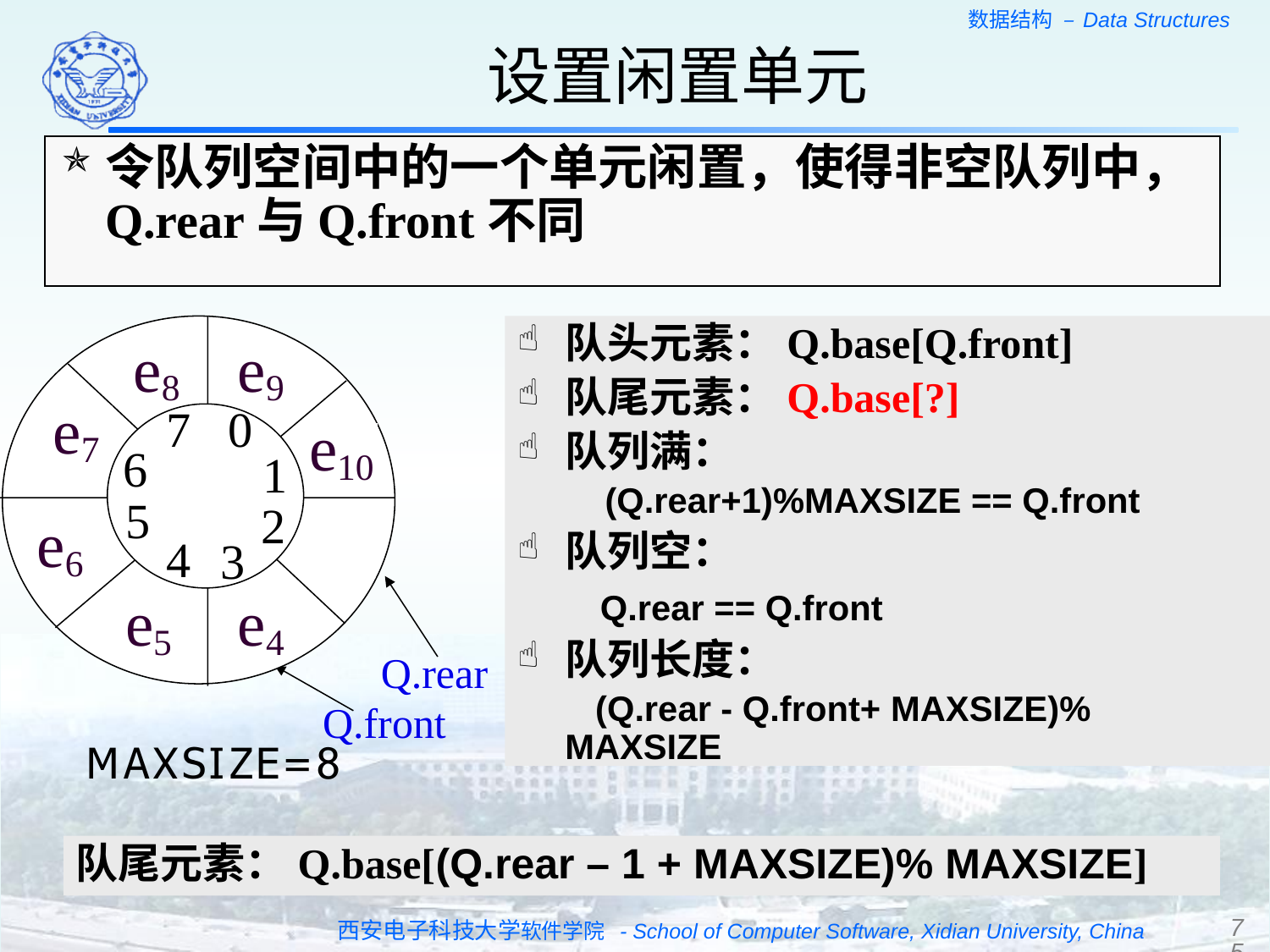

设置闲置单元
令队列空间中的一个单元闲置，使得非空队列中，Q.rear与Q.front不同

e8
e9

e7
7
0
e10
6
1

5
2
e6
4
3
e5
e4
队头元素：Q.base[Q.front]
队尾元素：Q.base[?]
队列满：
         (Q.rear+1)%MAXSIZE == Q.front
队列空：
       Q.rear == Q.front
队列长度：
        (Q.rear - Q.front+ MAXSIZE)% MAXSIZE

Q.rear

Q.front
MAXSIZE=8
队尾元素：Q.base[(Q.rear – 1 + MAXSIZE)% MAXSIZE]
75